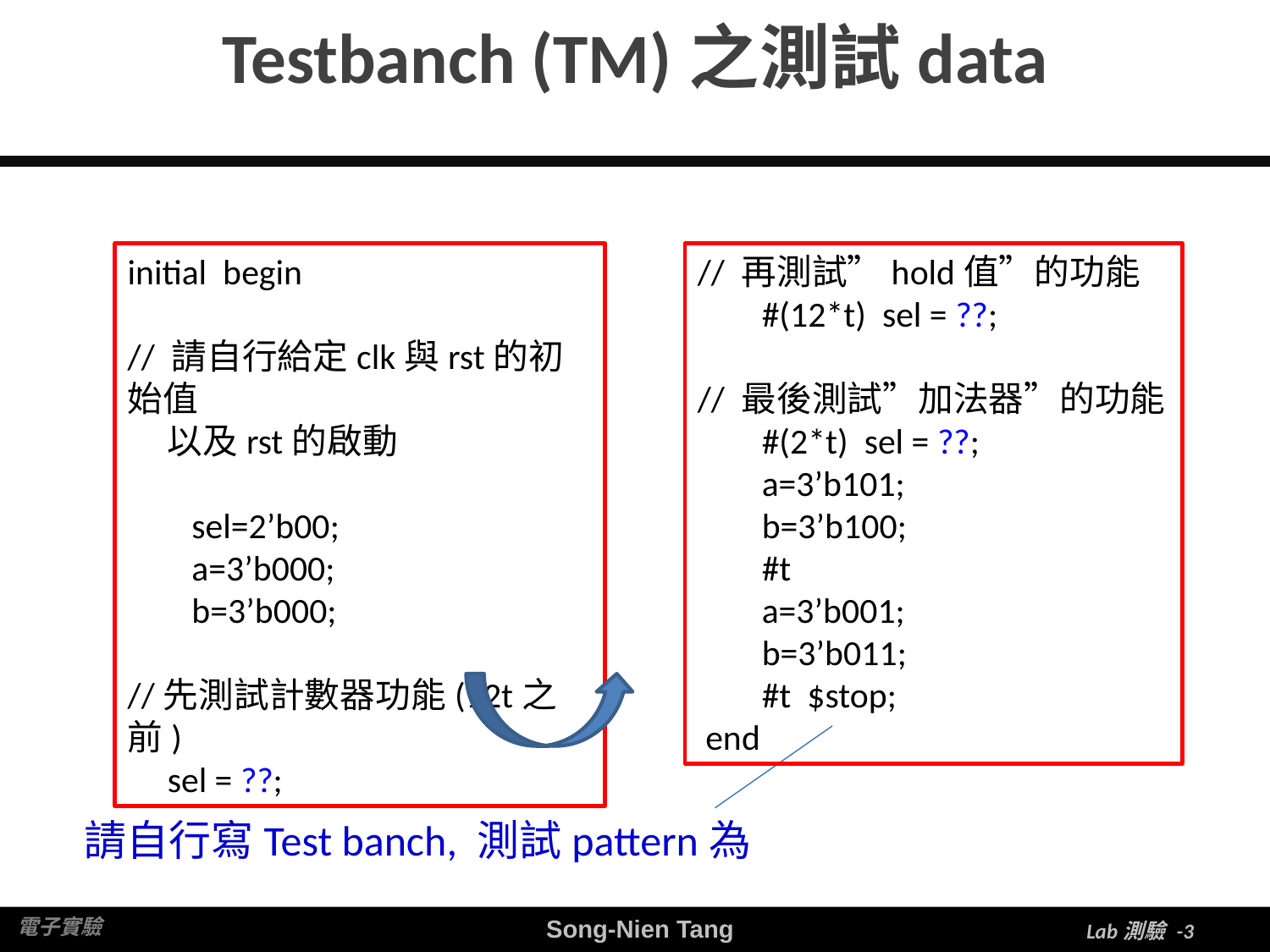

Testbanch (TM)之測試data
initial  begin

// 請自行給定clk與rst的初始值
    以及rst的啟動

        sel=2’b00;
        a=3’b000;
        b=3’b000;

//先測試計數器功能(12t之前)
     sel = ??;
// 再測試”hold值”的功能
        #(12*t)  sel = ??;

// 最後測試”加法器”的功能
        #(2*t)  sel = ??;
        a=3’b101;
        b=3’b100;
        #t
        a=3’b001;
        b=3’b011;
        #t  $stop;
 end

請自行寫Test banch, 測試pattern為
Lab測驗 -3